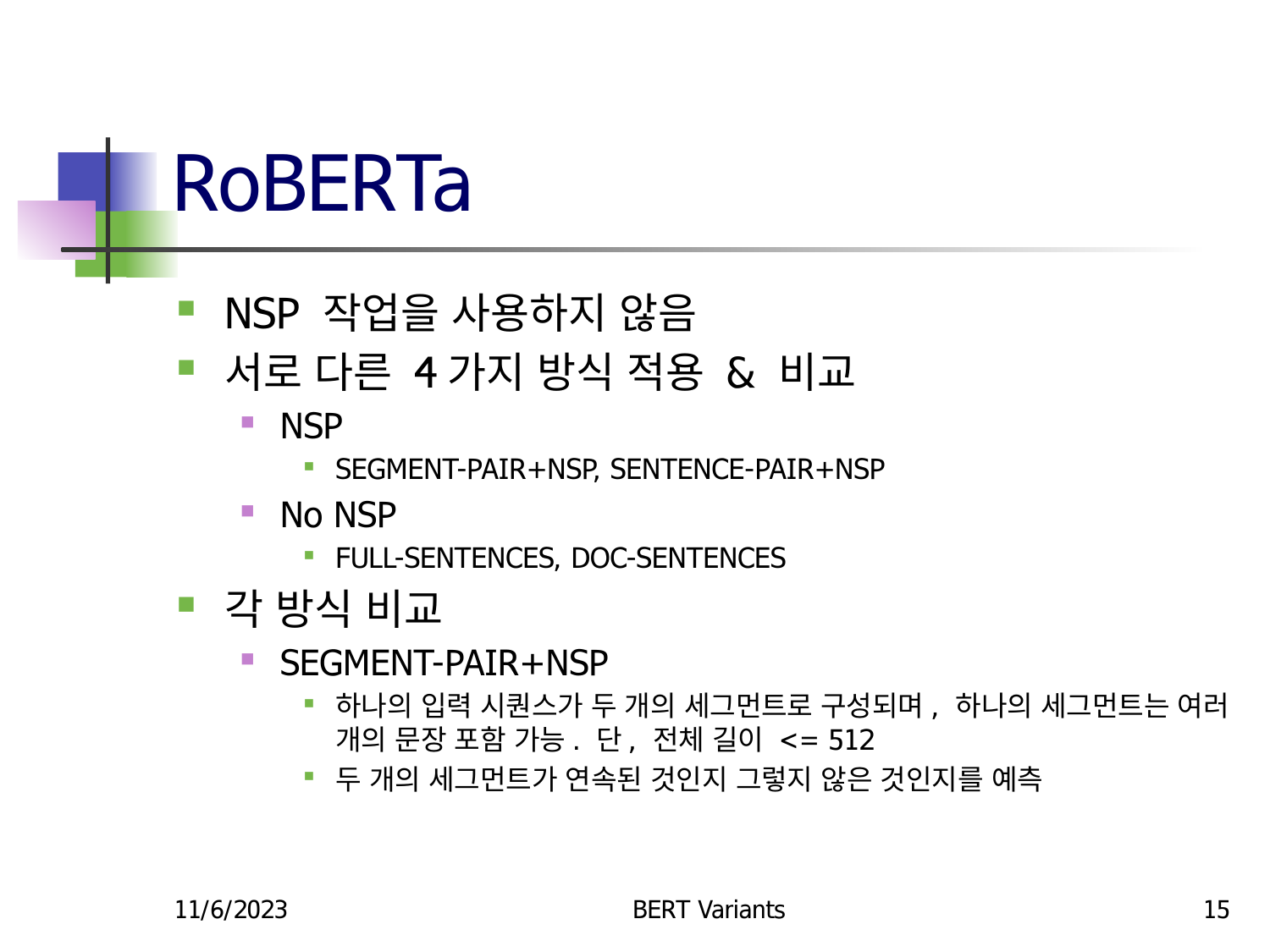

# RoBERTa
NSP 작업을 사용하지 않음
서로 다른 4가지 방식 적용 & 비교
NSP
SEGMENT-PAIR+NSP, SENTENCE-PAIR+NSP
No NSP
FULL-SENTENCES, DOC-SENTENCES
각 방식 비교
SEGMENT-PAIR+NSP
하나의 입력 시퀀스가 두 개의 세그먼트로 구성되며, 하나의 세그먼트는 여러 개의 문장 포함 가능. 단, 전체 길이 <= 512
두 개의 세그먼트가 연속된 것인지 그렇지 않은 것인지를 예측
11/6/2023
BERT Variants
15